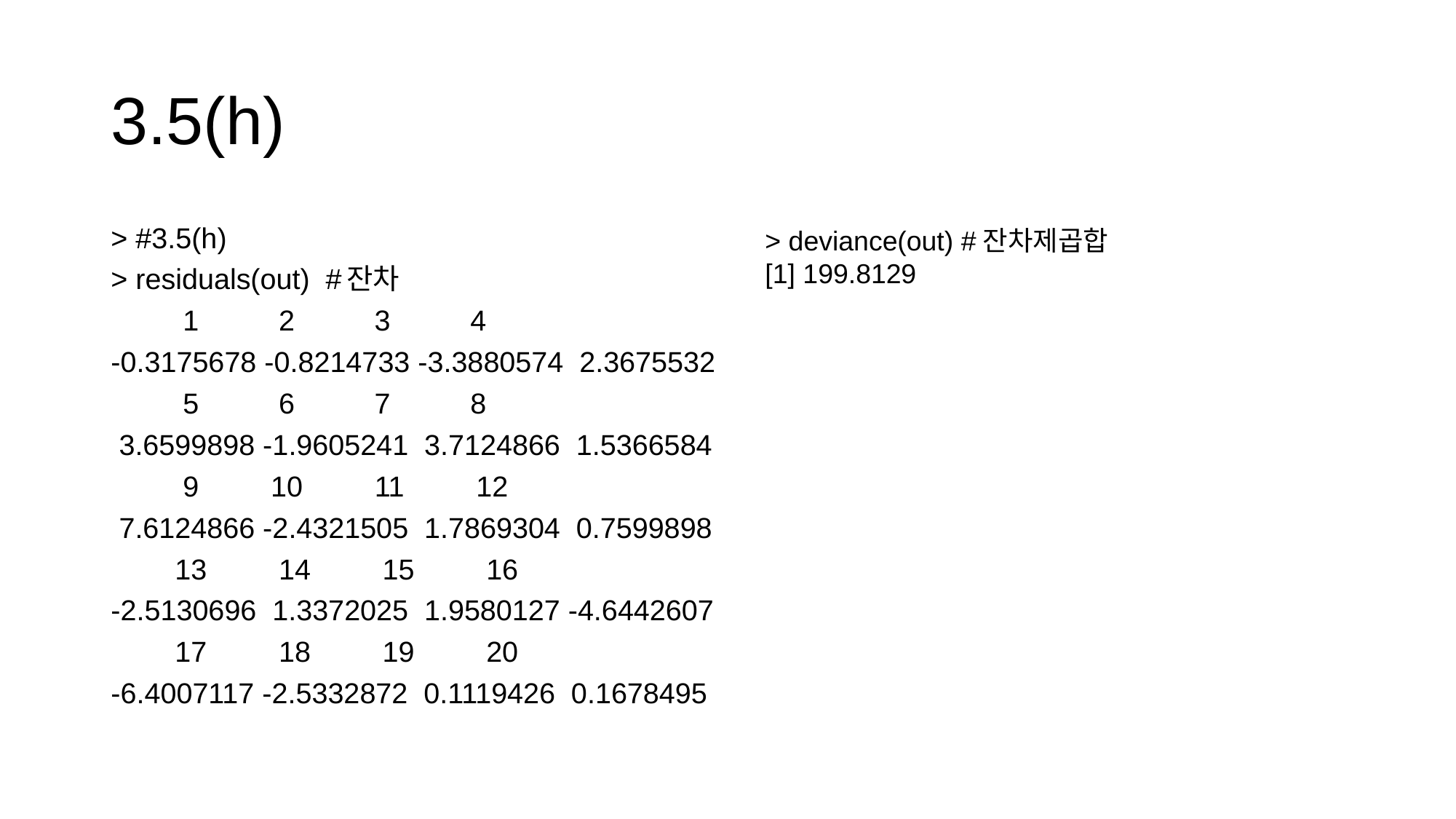

# 3.5(h)
> #3.5(h)
> residuals(out)  #잔차
         1          2          3          4
-0.3175678 -0.8214733 -3.3880574  2.3675532
         5          6          7          8
 3.6599898 -1.9605241  3.7124866  1.5366584
         9         10         11         12
 7.6124866 -2.4321505  1.7869304  0.7599898
        13         14         15         16
-2.5130696  1.3372025  1.9580127 -4.6442607
        17         18         19         20
-6.4007117 -2.5332872  0.1119426  0.1678495
> deviance(out) #잔차제곱합
[1] 199.8129